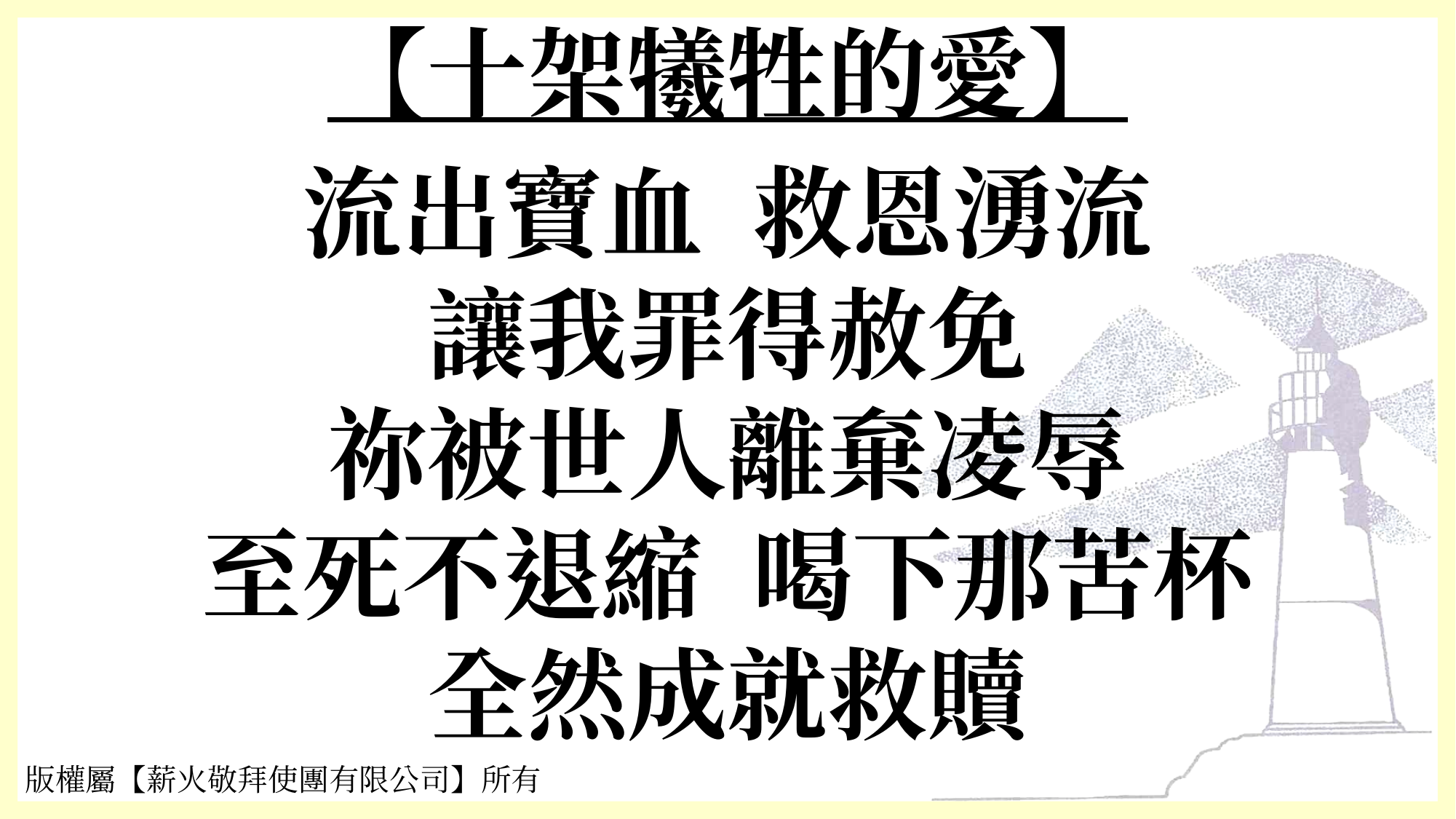

# 【十架犧牲的愛】
流出寶血  救恩湧流
讓我罪得赦免
祢被世人離棄凌辱
至死不退縮  喝下那苦杯
全然成就救贖
版權屬【薪火敬拜使團有限公司】所有